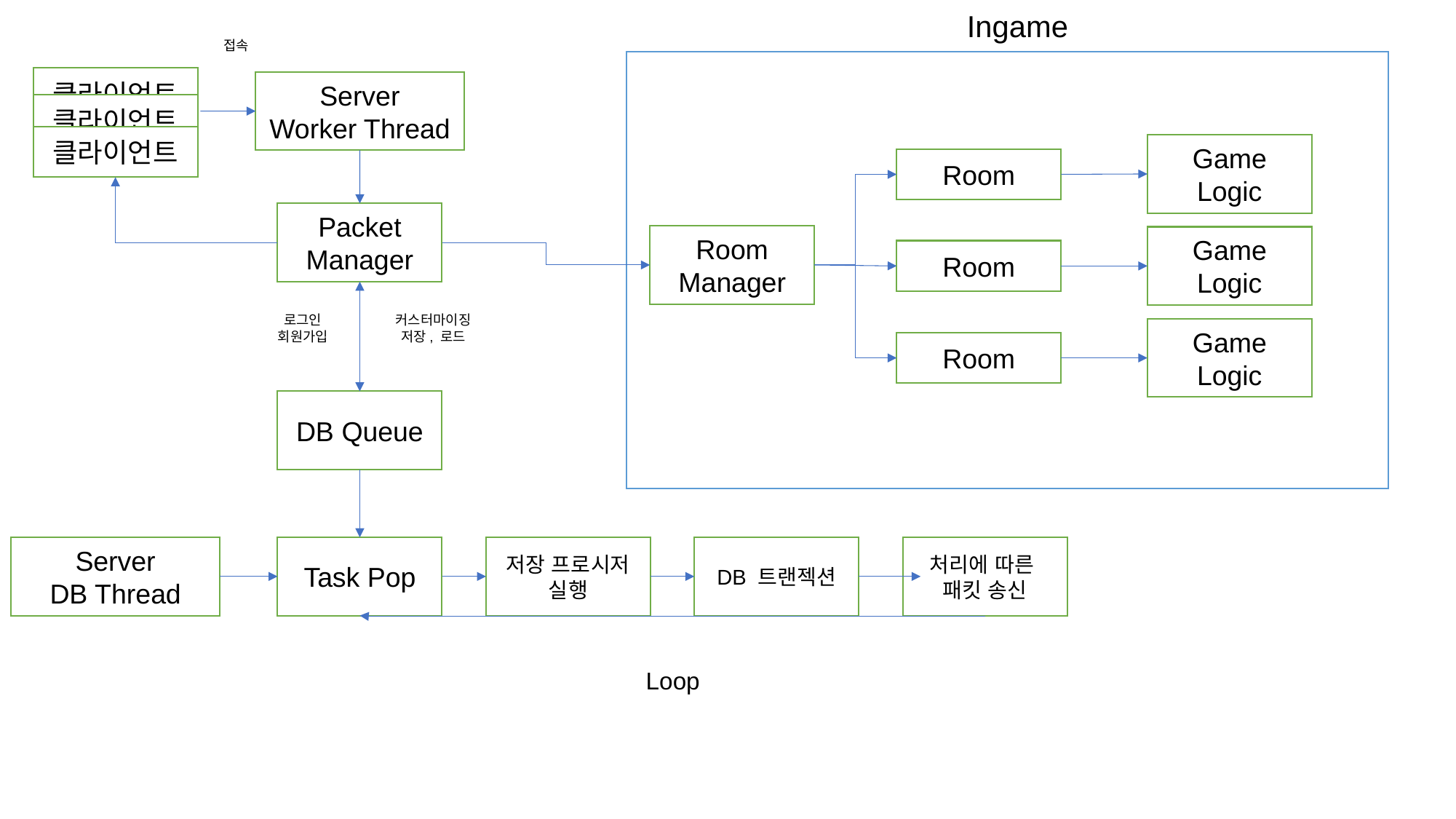

Ingame
접속

클라이언트
Server
Worker Thread
클라이언트
클라이언트
Game Logic
Room
Packet Manager
Room
Manager
Game Logic
Room
로그인
회원가입
커스터마이징 저장, 로드
Game Logic
Room
DB Queue
처리에 따른
패킷 송신
저장 프로시저 실행
DB 트랜젝션
Task Pop
Server
DB Thread
Loop